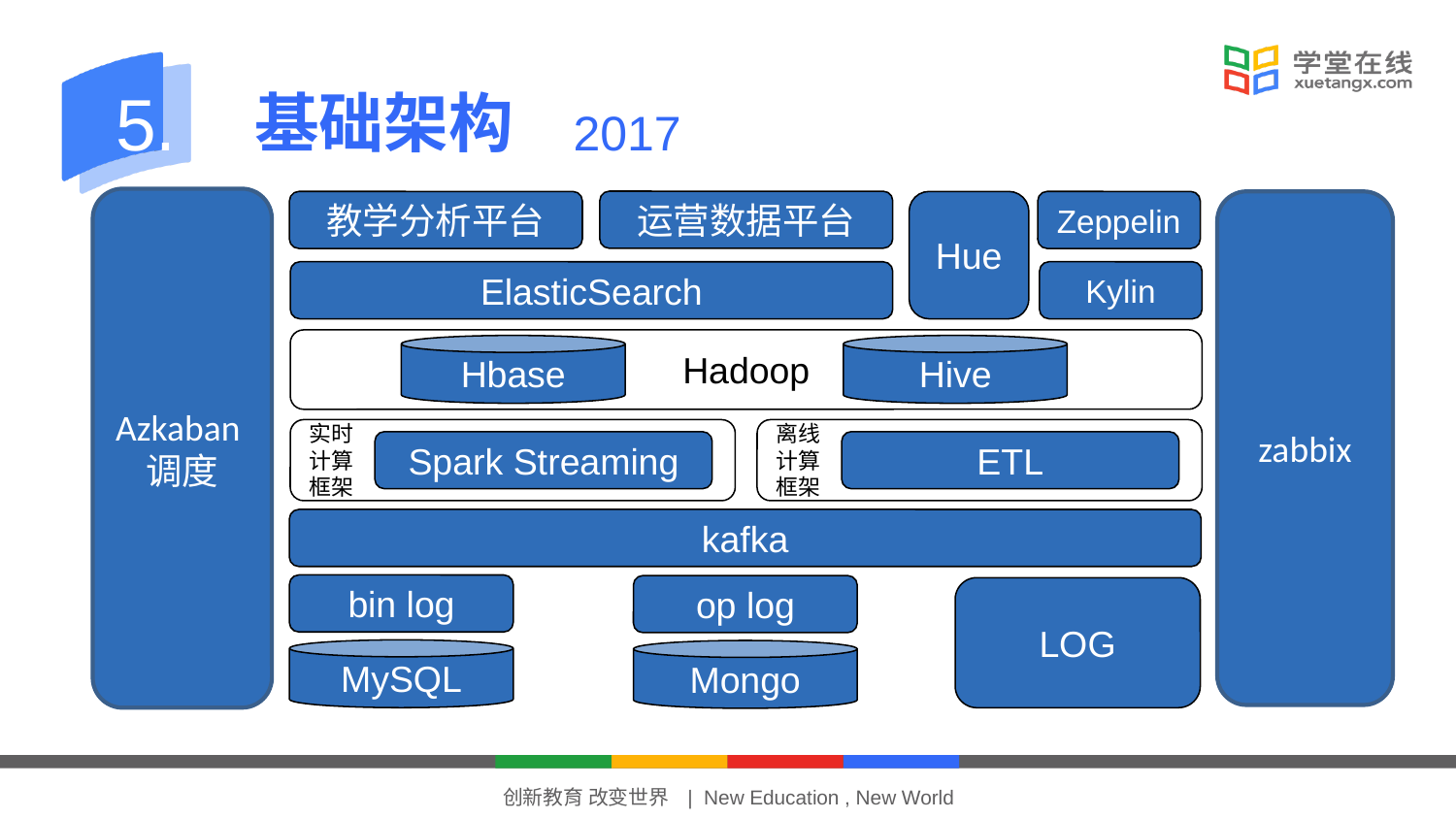

5.
基础架构
2017
Azkaban调度
运营数据平台
教学分析平台
Hue
Zeppelin
zabbix
ElasticSearch
Kylin
Hadoop
Hbase
Hive
实时
计算
框架
离线
计算
框架
Spark Streaming
ETL
kafka
bin log
op log
LOG
MySQL
Mongo